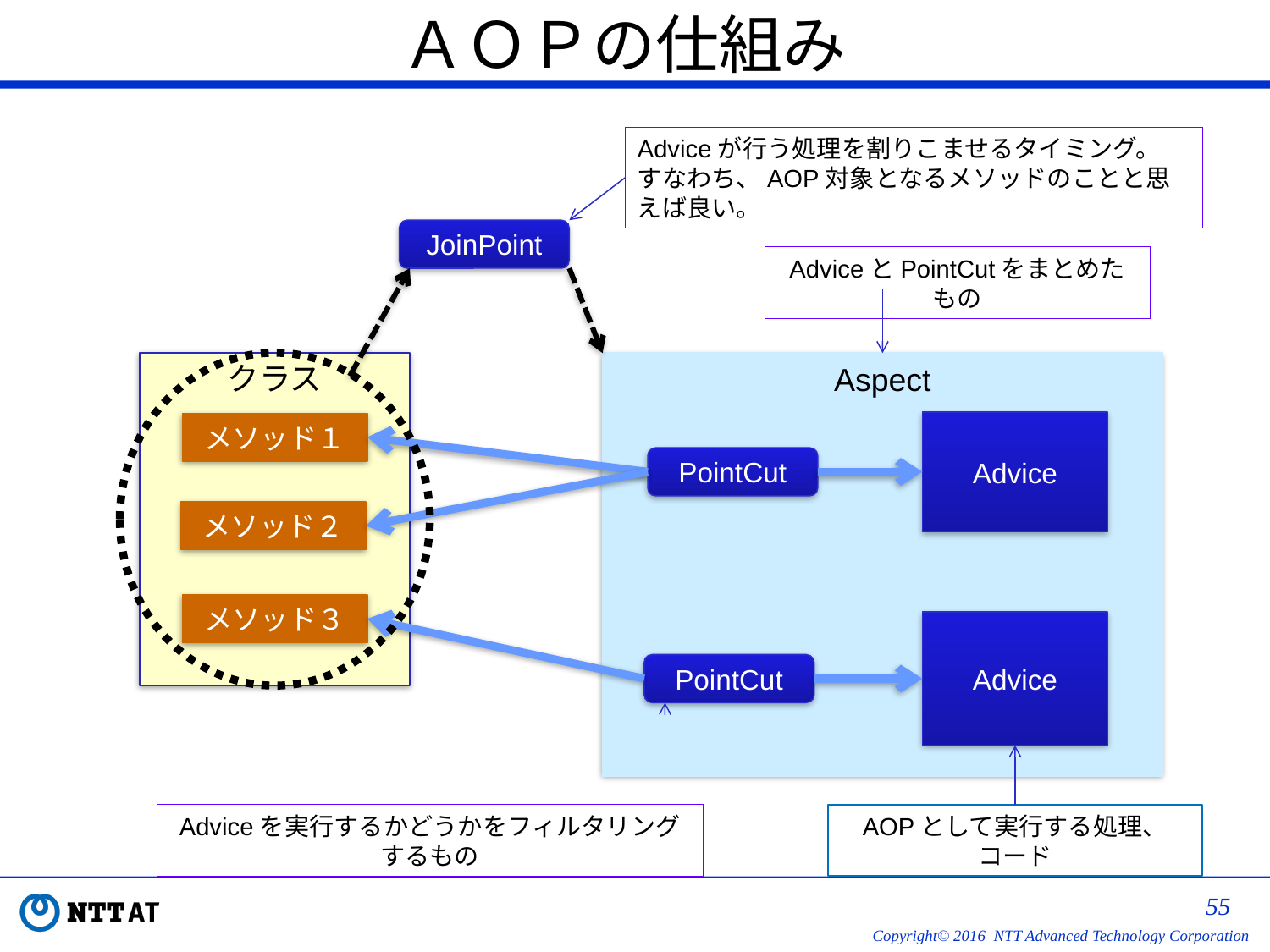

# ＡＯＰの仕組み
Adviceが行う処理を割りこませるタイミング。
すなわち、AOP対象となるメソッドのことと思えば良い。
JoinPoint
AdviceとPointCutをまとめたもの

クラス
Aspect
Advice
メソッド１
PointCut
メソッド２
メソッド３
Advice
PointCut
Adviceを実行するかどうかをフィルタリングするもの
AOPとして実行する処理、コード
55